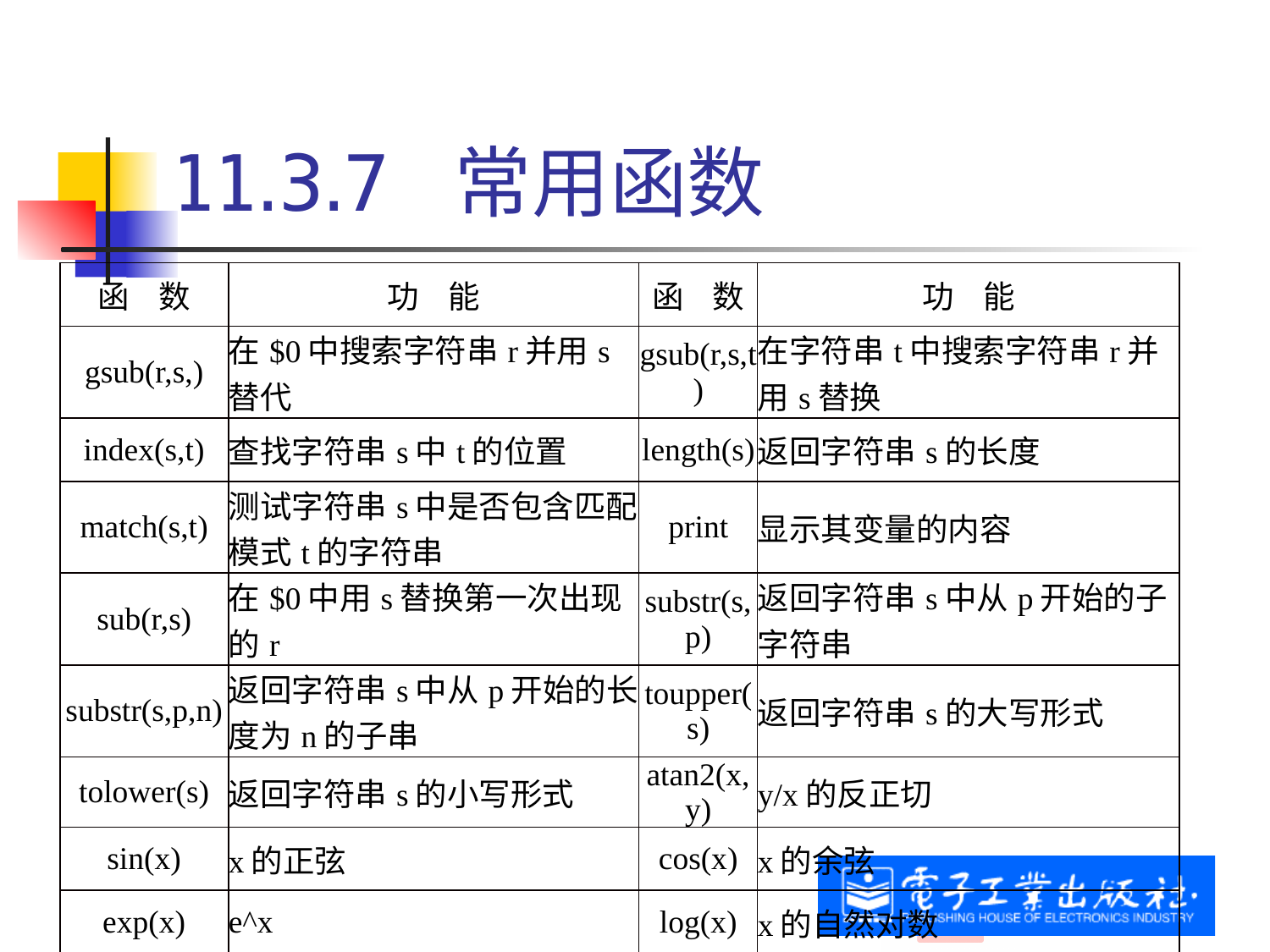

# 11.3.7  常用函数
| 函 数 | 功 能 | 函 数 | 功 能 |
| --- | --- | --- | --- |
| gsub(r,s,) | 在$0中搜索字符串r并用s替代 | gsub(r,s,t) | 在字符串t中搜索字符串r并用s替换 |
| index(s,t) | 查找字符串s中t的位置 | length(s) | 返回字符串s的长度 |
| match(s,t) | 测试字符串s中是否包含匹配模式t的字符串 | print | 显示其变量的内容 |
| sub(r,s) | 在$0中用s替换第一次出现的r | substr(s,p) | 返回字符串s中从p开始的子字符串 |
| substr(s,p,n) | 返回字符串s中从p开始的长度为n的子串 | toupper(s) | 返回字符串s的大写形式 |
| tolower(s) | 返回字符串s的小写形式 | atan2(x,y) | y/x的反正切 |
| sin(x) | x的正弦 | cos(x) | x的余弦 |
| exp(x) | e^x | log(x) | x的自然对数 |